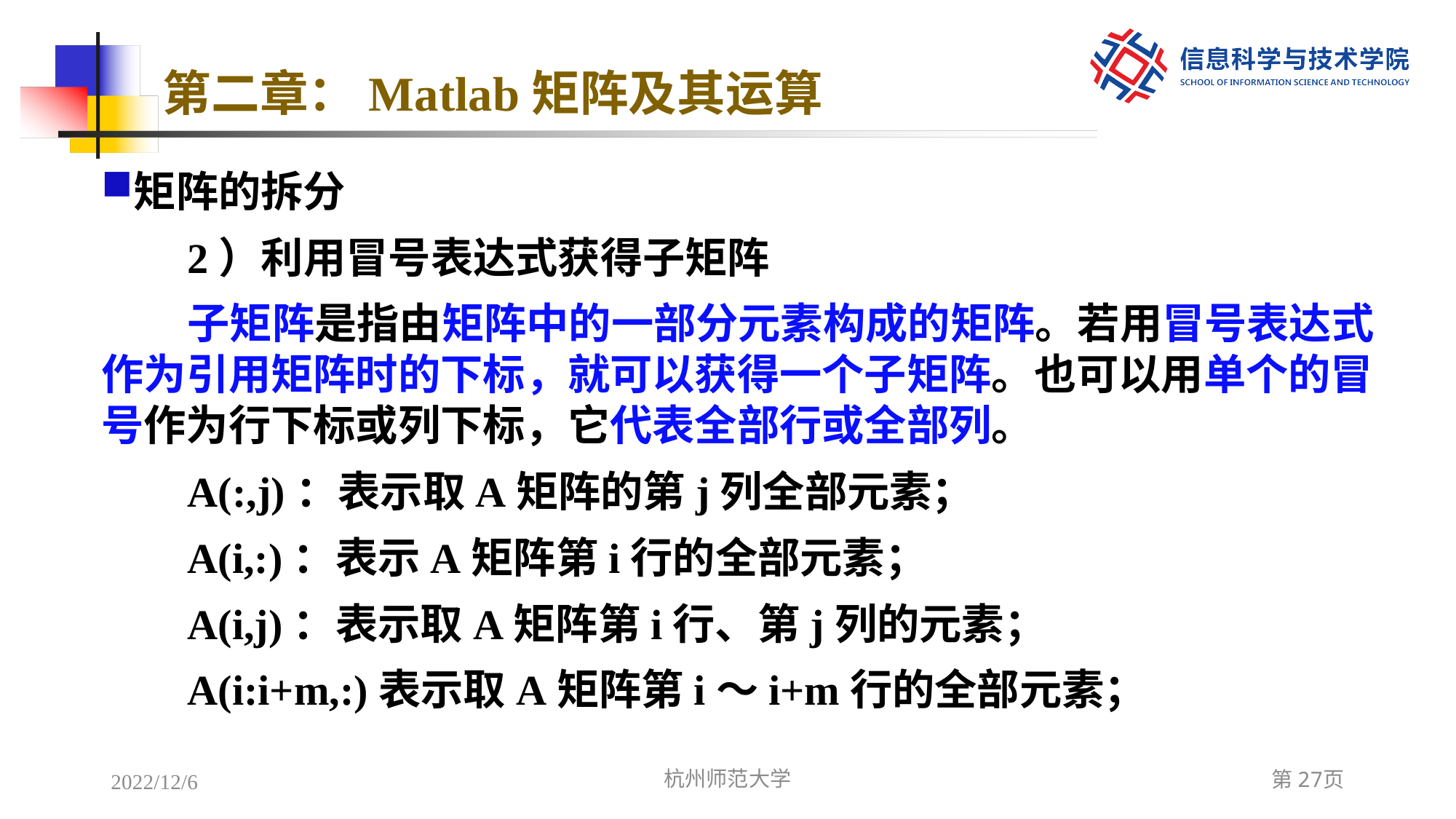

# 第二章：Matlab矩阵及其运算
矩阵的拆分
2）利用冒号表达式获得子矩阵
子矩阵是指由矩阵中的一部分元素构成的矩阵。若用冒号表达式作为引用矩阵时的下标，就可以获得一个子矩阵。也可以用单个的冒号作为行下标或列下标，它代表全部行或全部列。
A(:,j)：表示取A矩阵的第j列全部元素；
A(i,:)：表示A矩阵第i行的全部元素；
A(i,j)：表示取A矩阵第i行、第j列的元素；
A(i:i+m,:)表示取A矩阵第i～i+m行的全部元素；

2022/12/6
杭州师范大学
第27页